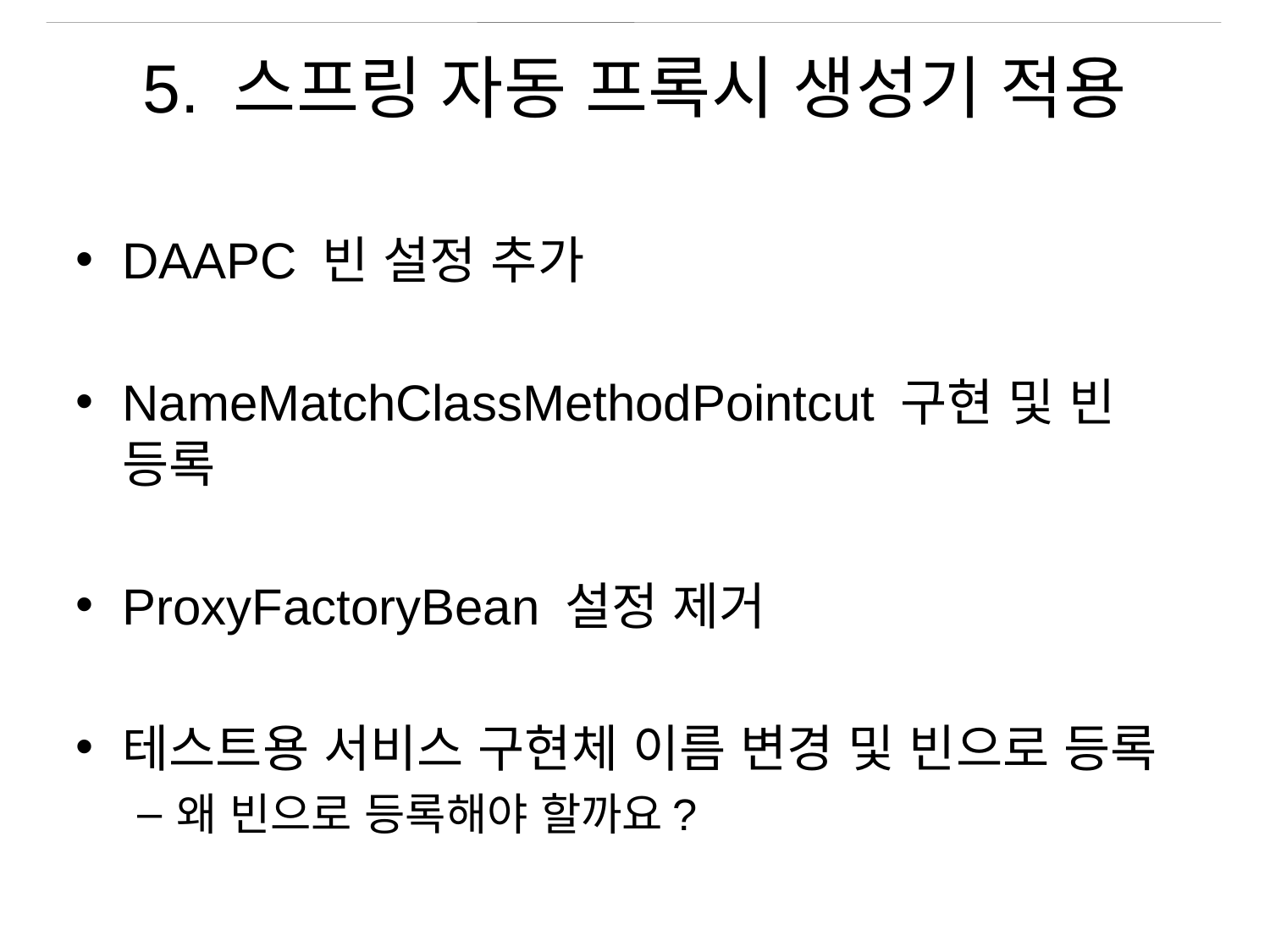

# 5. 스프링 자동 프록시 생성기 적용
DAAPC 빈 설정 추가

NameMatchClassMethodPointcut 구현 및 빈 등록

ProxyFactoryBean 설정 제거

테스트용 서비스 구현체 이름 변경 및 빈으로 등록
왜 빈으로 등록해야 할까요?